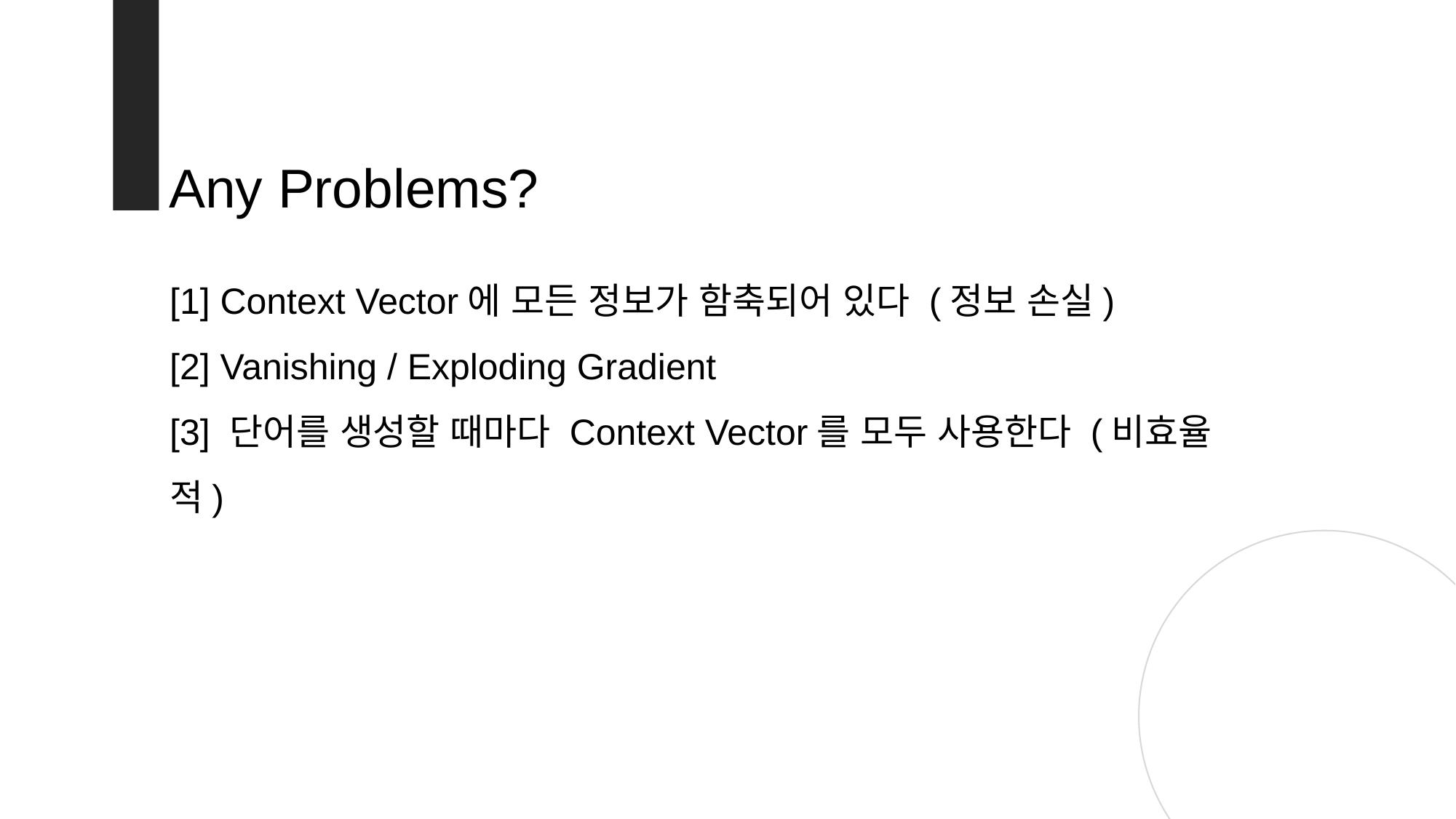

Any Problems?
[1] Context Vector에 모든 정보가 함축되어 있다 (정보 손실)
[2] Vanishing / Exploding Gradient
[3] 단어를 생성할 때마다 Context Vector를 모두 사용한다 (비효율적)